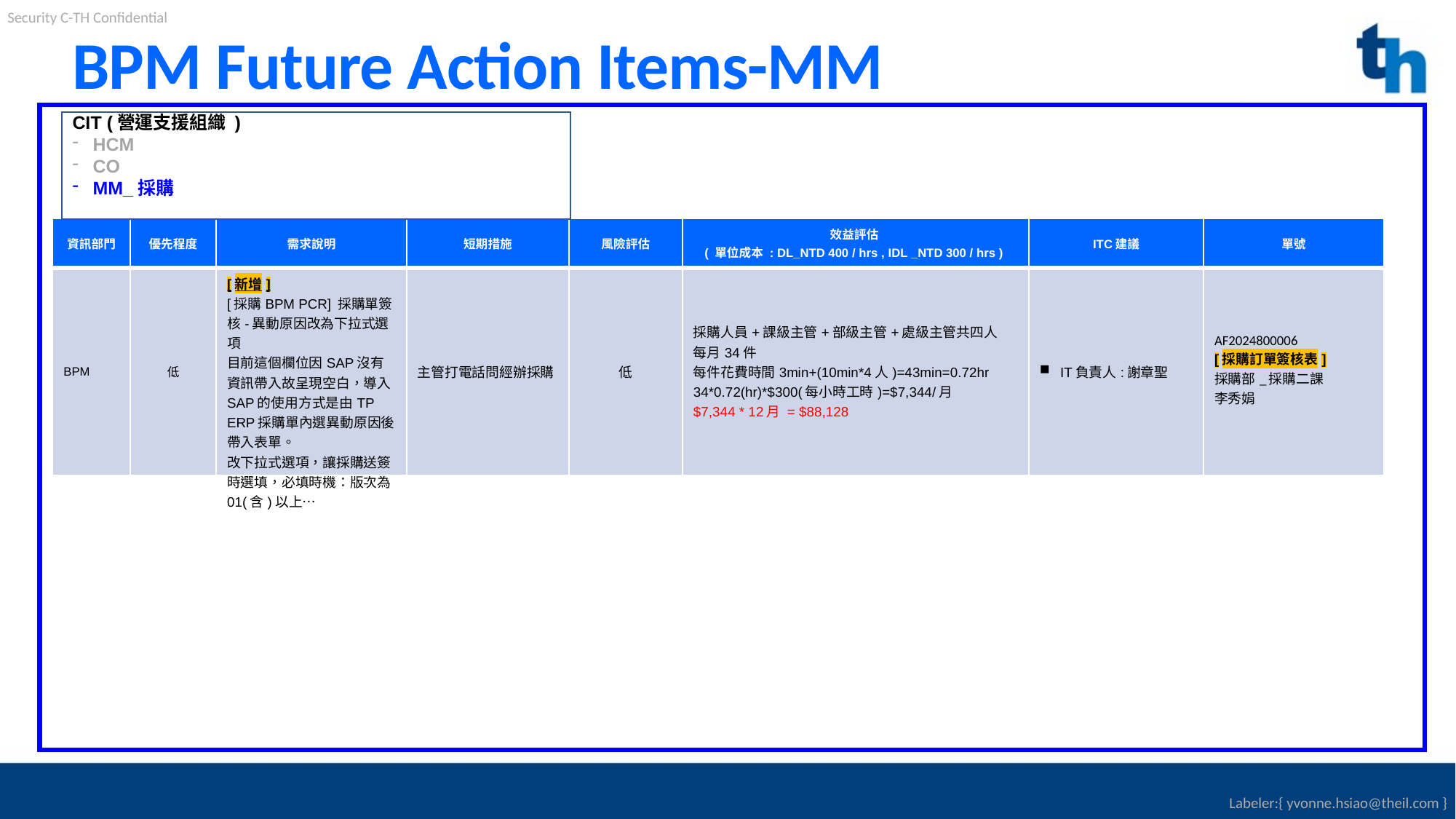

BPM Future Action Items-MM
調整後的專案工作事項進度說明

CIT (營運支援組織 )
HCM
CO
MM_採購

| 資訊部門 | 優先程度 | 需求說明 | 短期措施 | 風險評估 | 效益評估 ( 單位成本 : DL\_NTD 400 / hrs , IDL \_NTD 300 / hrs ) | ITC建議 | 單號 |
| --- | --- | --- | --- | --- | --- | --- | --- |
| BPM | 低 | [新增] [採購BPM PCR] 採購單簽核-異動原因改為下拉式選項 目前這個欄位因SAP沒有資訊帶入故呈現空白，導入SAP的使用方式是由TP ERP採購單內選異動原因後帶入表單。 改下拉式選項，讓採購送簽時選填，必填時機：版次為01(含)以上… | 主管打電話問經辦採購 | 低 | 採購人員+課級主管+部級主管+處級主管共四人 每月34件 每件花費時間3min+(10min\*4人)=43min=0.72hr 34\*0.72(hr)\*$300(每小時工時)=$7,344/月 $7,344 \* 12月 = $88,128 | IT負責人:謝章聖 | AF2024800006 [採購訂單簽核表] 採購部\_採購二課 李秀娟 |